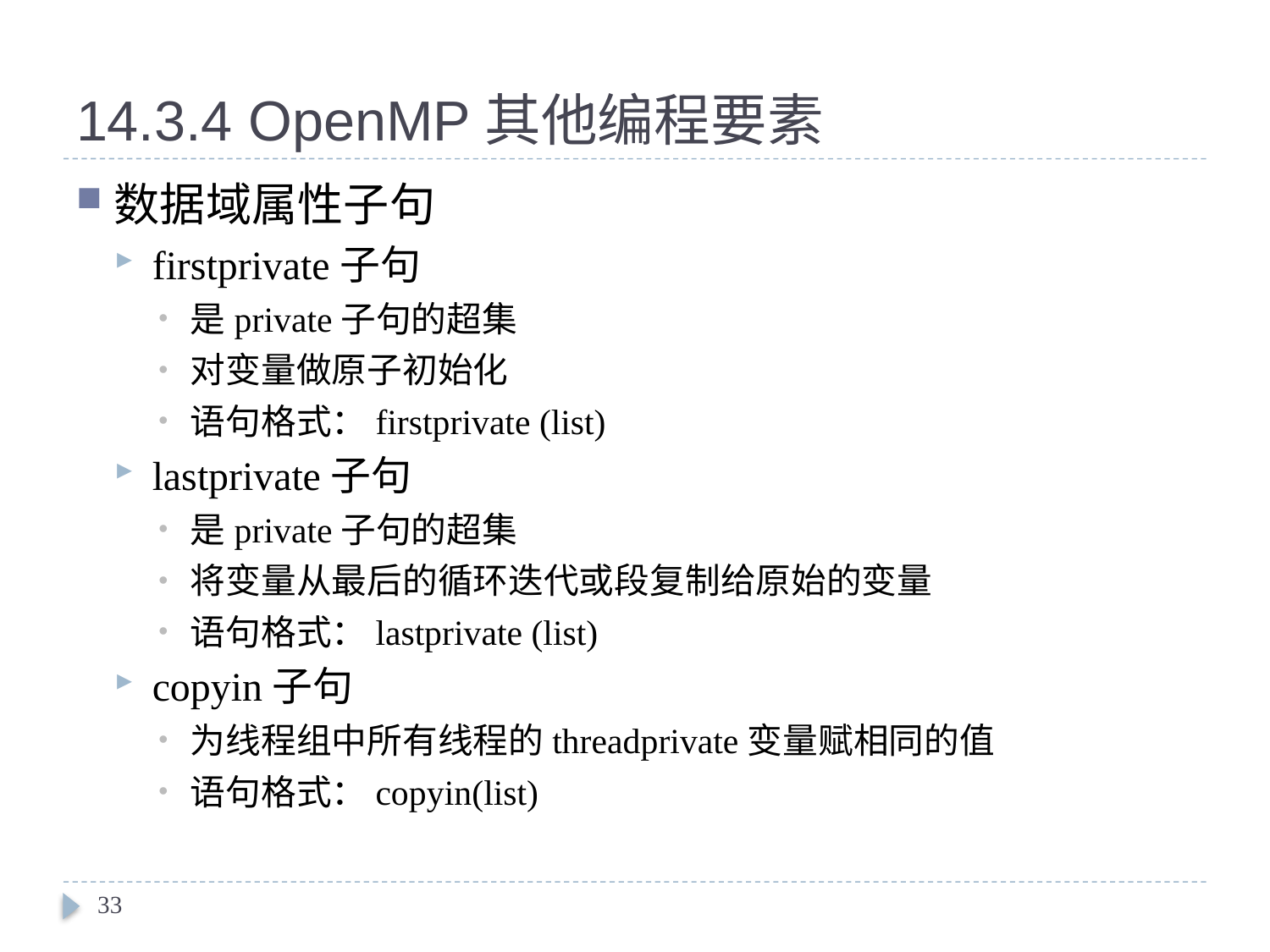

# 14.3.4 OpenMP其他编程要素
数据域属性子句
firstprivate子句
是private子句的超集
对变量做原子初始化
语句格式：firstprivate (list)
lastprivate子句
是private子句的超集
将变量从最后的循环迭代或段复制给原始的变量
语句格式：lastprivate (list)
copyin子句
为线程组中所有线程的threadprivate变量赋相同的值
语句格式：copyin(list)
33